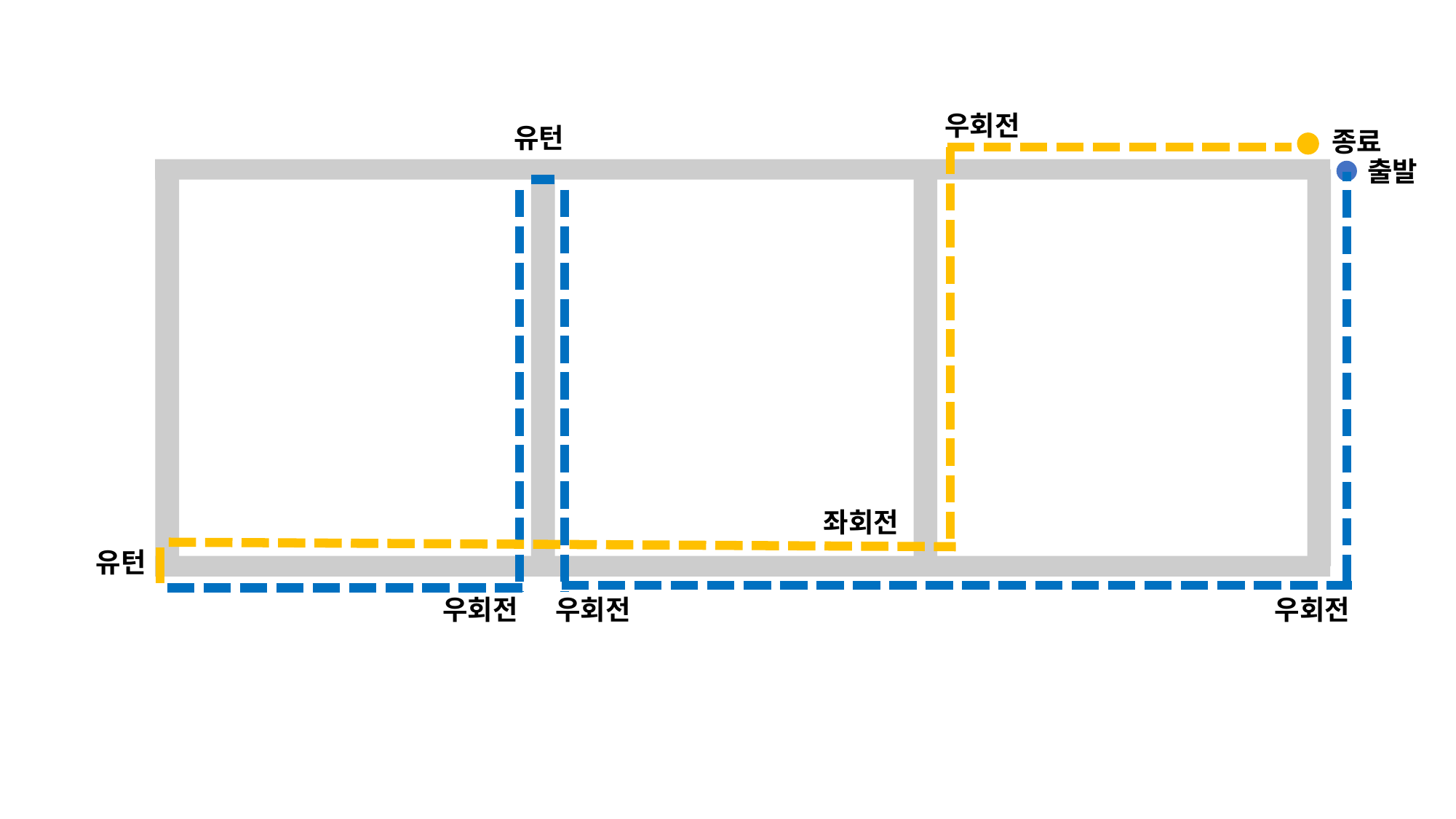

우회전
유턴
종료

출발

좌회전
유턴

우회전
우회전
우회전